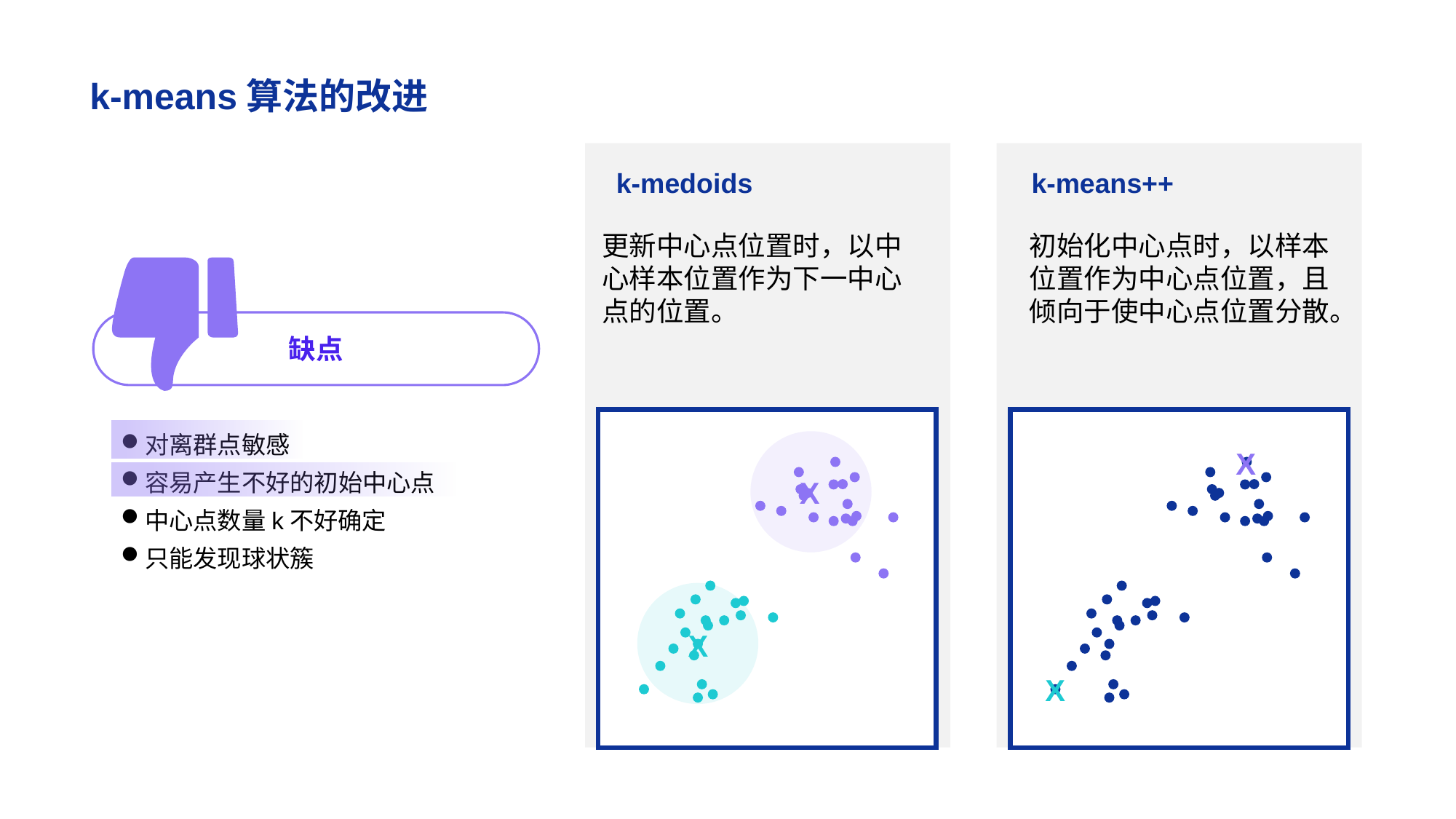

# k-means算法的改进

k-medoids
更新中心点位置时，以中心样本位置作为下一中心点的位置。

X

X

k-means++
初始化中心点时，以样本位置作为中心点位置，且倾向于使中心点位置分散。

X

X

缺点

对离群点敏感
容易产生不好的初始中心点
中心点数量k不好确定
只能发现球状簇